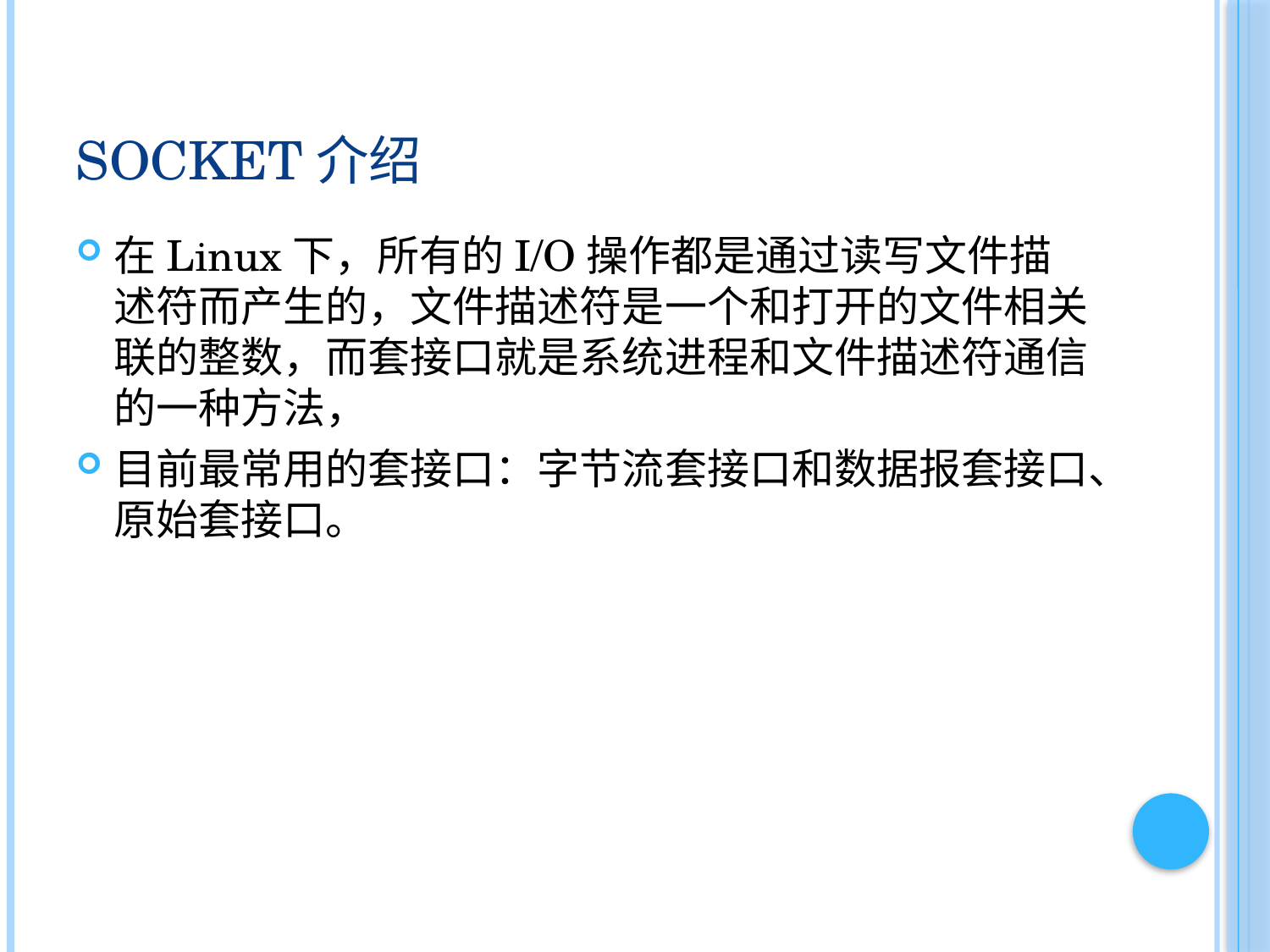

# socket介绍
在Linux下，所有的I/O操作都是通过读写文件描述符而产生的，文件描述符是一个和打开的文件相关联的整数，而套接口就是系统进程和文件描述符通信的一种方法，
目前最常用的套接口：字节流套接口和数据报套接口、原始套接口。